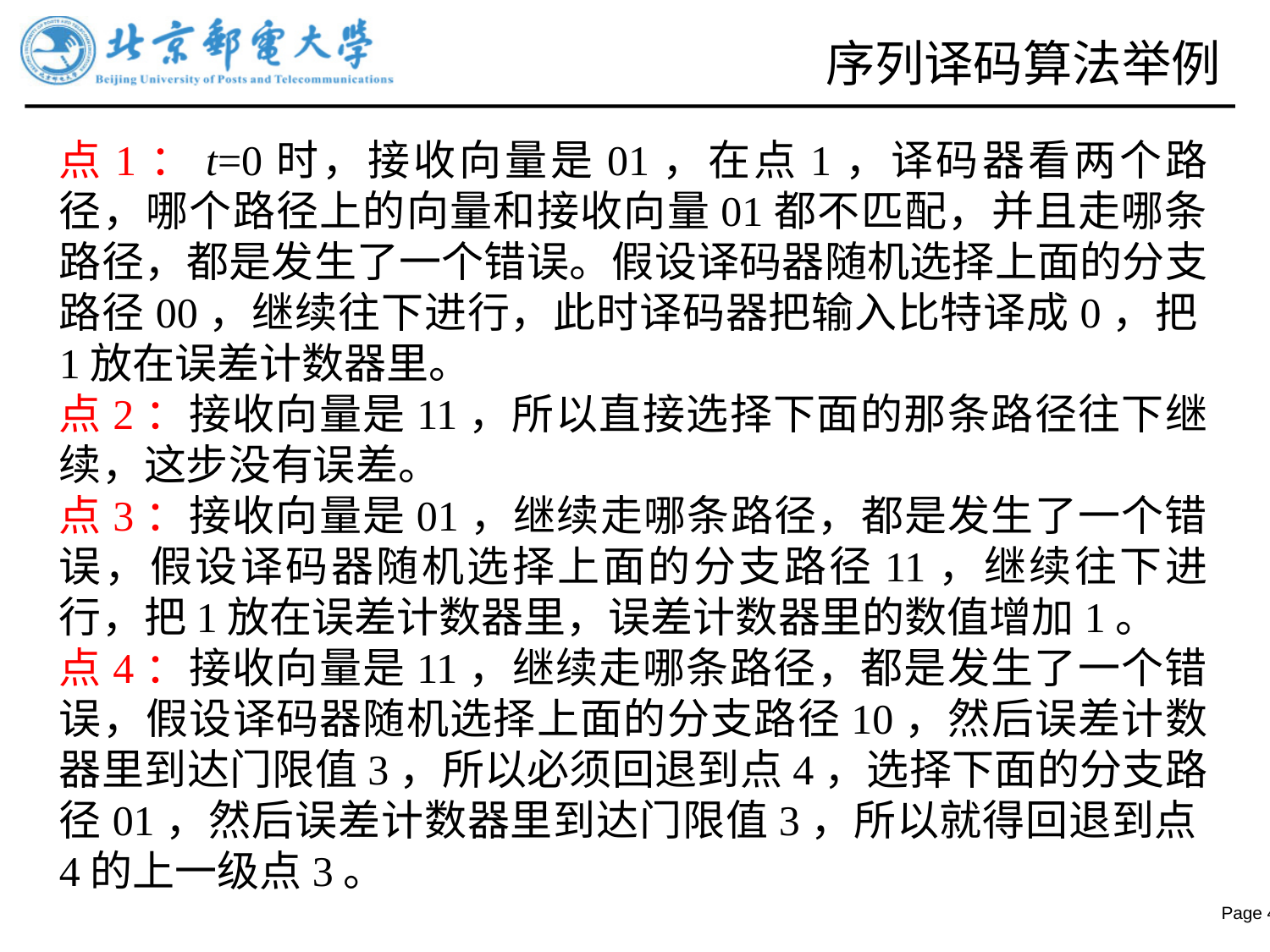

# 序列译码算法举例
点1：t=0时，接收向量是01，在点1，译码器看两个路径，哪个路径上的向量和接收向量01都不匹配，并且走哪条路径，都是发生了一个错误。假设译码器随机选择上面的分支路径00，继续往下进行，此时译码器把输入比特译成0，把1放在误差计数器里。
点2：接收向量是11，所以直接选择下面的那条路径往下继续，这步没有误差。
点3：接收向量是01，继续走哪条路径，都是发生了一个错误，假设译码器随机选择上面的分支路径11，继续往下进行，把1放在误差计数器里，误差计数器里的数值增加1。
点4：接收向量是11，继续走哪条路径，都是发生了一个错误，假设译码器随机选择上面的分支路径10，然后误差计数器里到达门限值3，所以必须回退到点4，选择下面的分支路径01，然后误差计数器里到达门限值3，所以就得回退到点4的上一级点3。